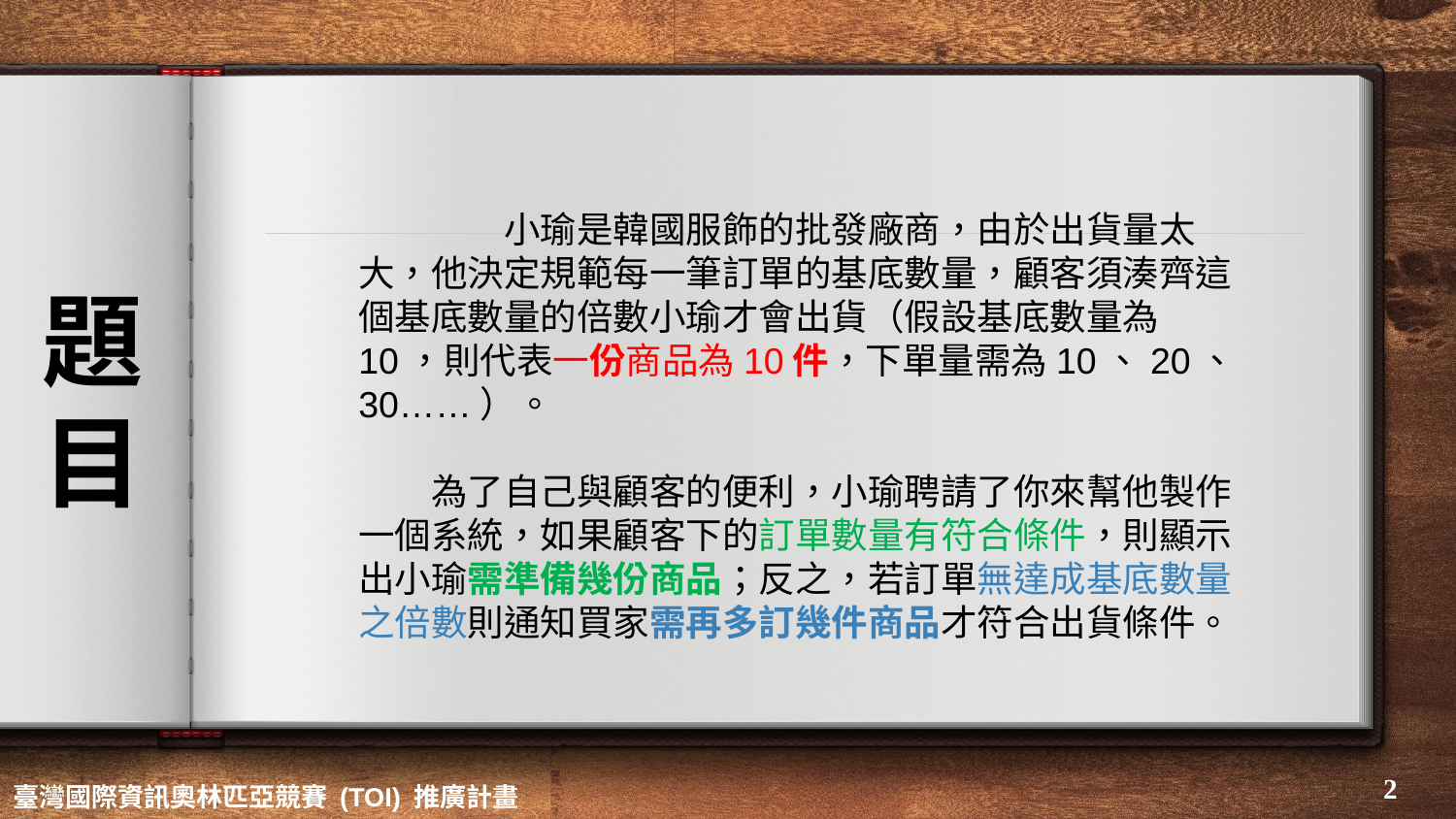

小瑜是韓國服飾的批發廠商，由於出貨量太大，他決定規範每一筆訂單的基底數量，顧客須湊齊這個基底數量的倍數小瑜才會出貨（假設基底數量為10，則代表一份商品為10件，下單量需為10、20、30……）。

　　為了自己與顧客的便利，小瑜聘請了你來幫他製作一個系統，如果顧客下的訂單數量有符合條件，則顯示出小瑜需準備幾份商品；反之，若訂單無達成基底數量之倍數則通知買家需再多訂幾件商品才符合出貨條件。

# 題 目
2